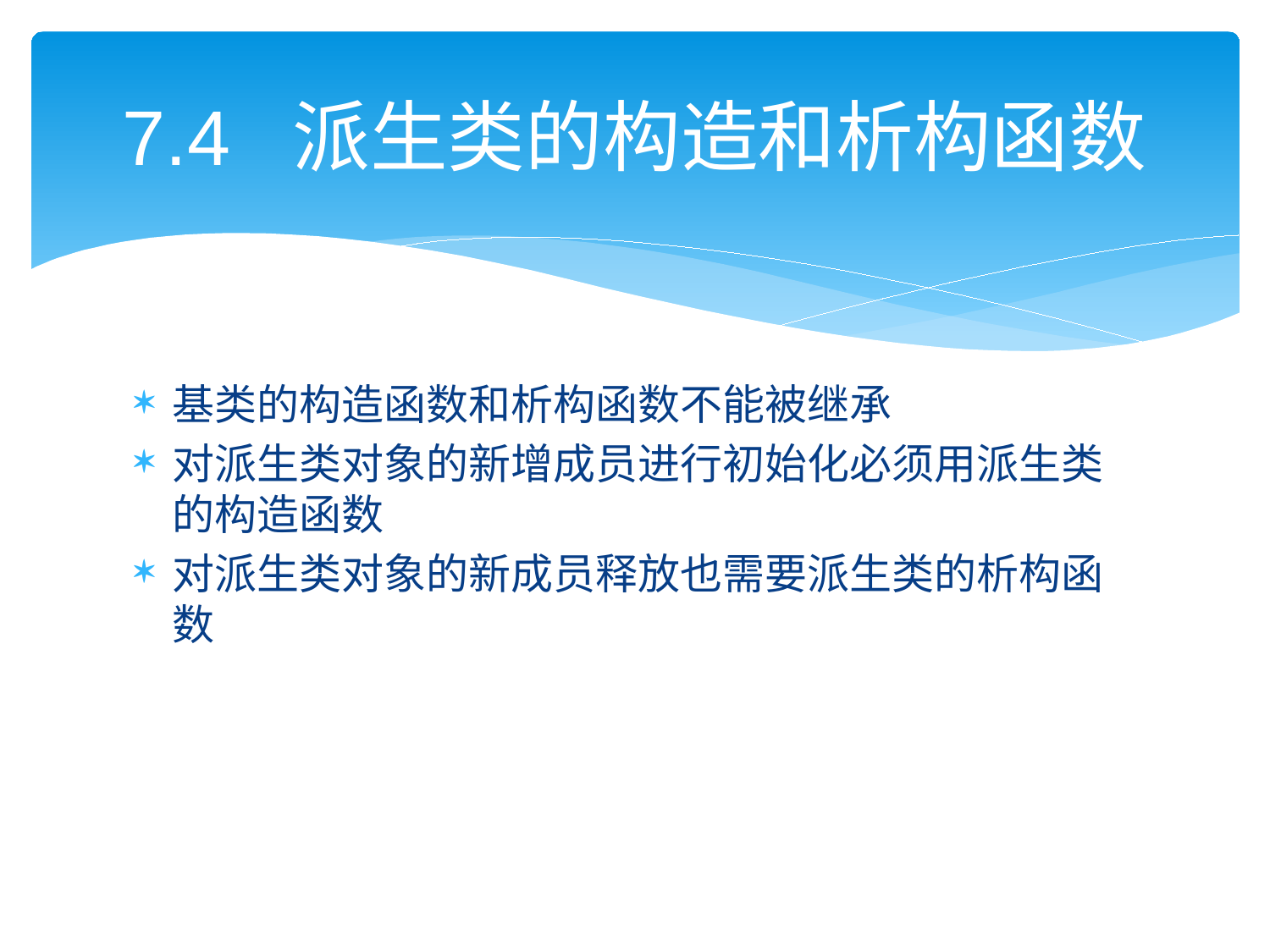

# 7.4  派生类的构造和析构函数
基类的构造函数和析构函数不能被继承
对派生类对象的新增成员进行初始化必须用派生类的构造函数
对派生类对象的新成员释放也需要派生类的析构函数